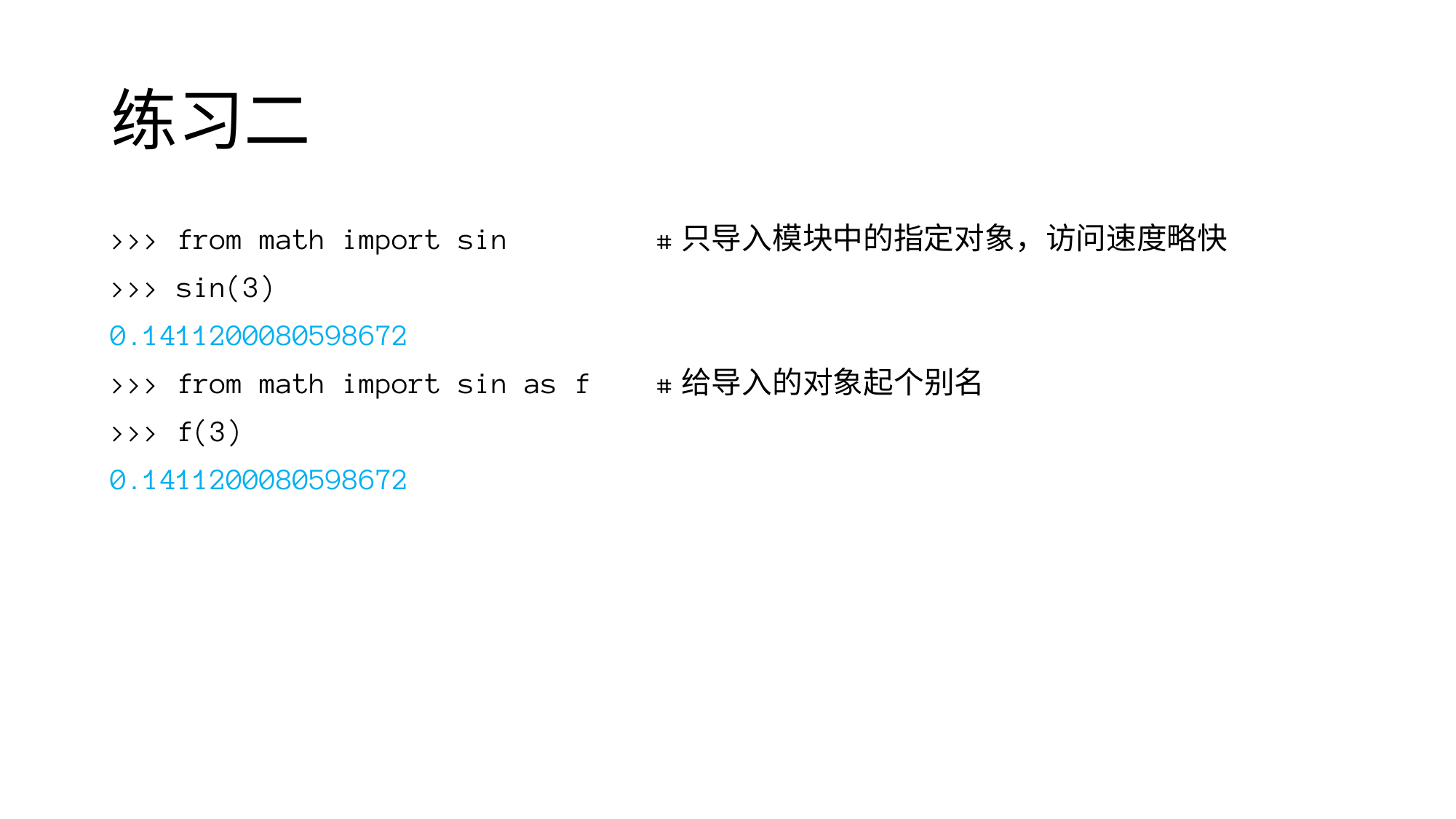

# 练习二
>>> from math import sin         #只导入模块中的指定对象，访问速度略快
>>> sin(3)
0.1411200080598672
>>> from math import sin as f    #给导入的对象起个别名
>>> f(3)
0.1411200080598672
16